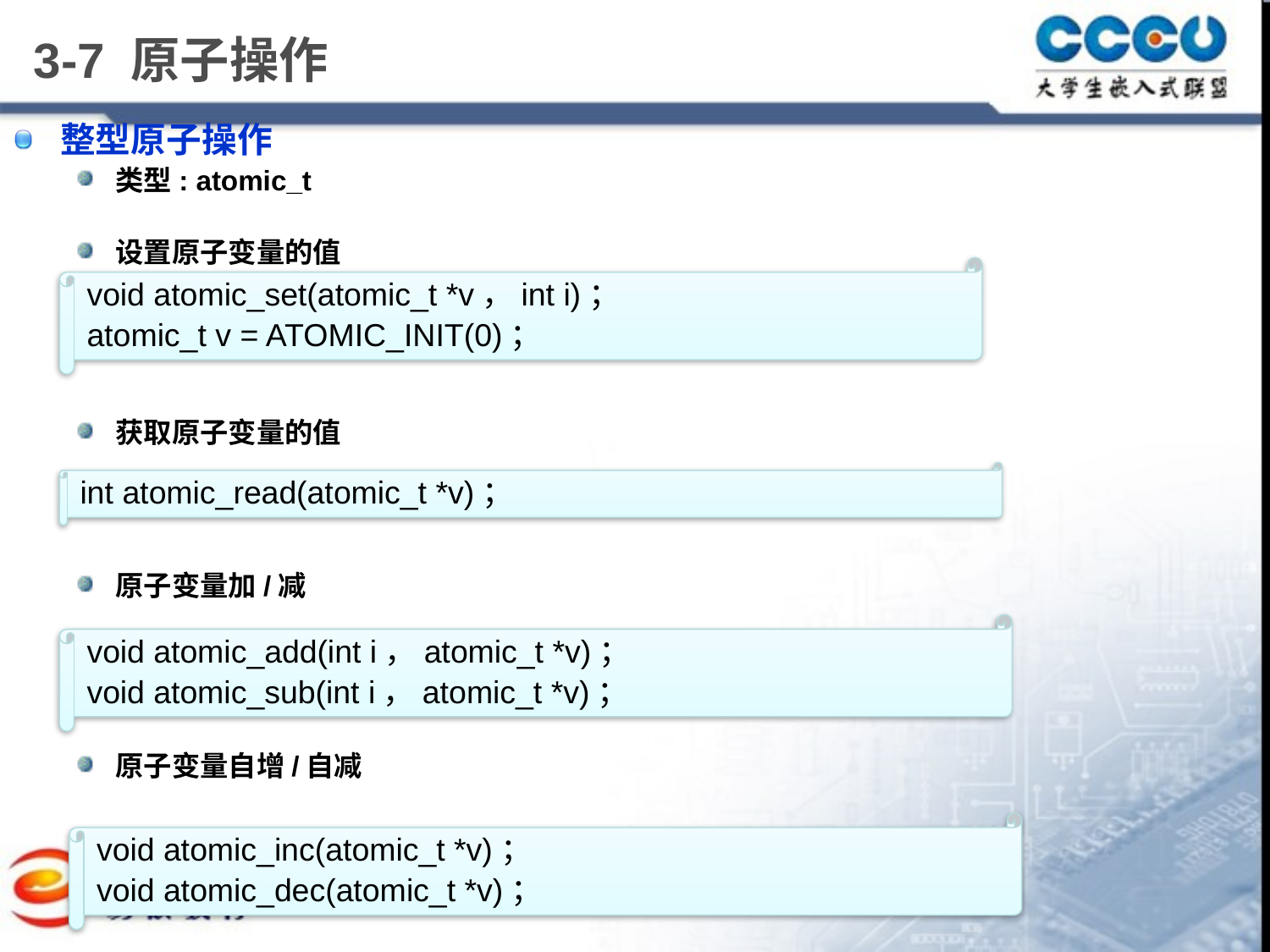

# 3-7 原子操作
整型原子操作
类型: atomic_t

设置原子变量的值

获取原子变量的值

原子变量加/减

原子变量自增/自减

void atomic_set(atomic_t *v，int i)；
atomic_t v = ATOMIC_INIT(0)；
int atomic_read(atomic_t *v)；
void atomic_add(int i，atomic_t *v)；
void atomic_sub(int i，atomic_t *v)；
void atomic_inc(atomic_t *v)；
void atomic_dec(atomic_t *v)；